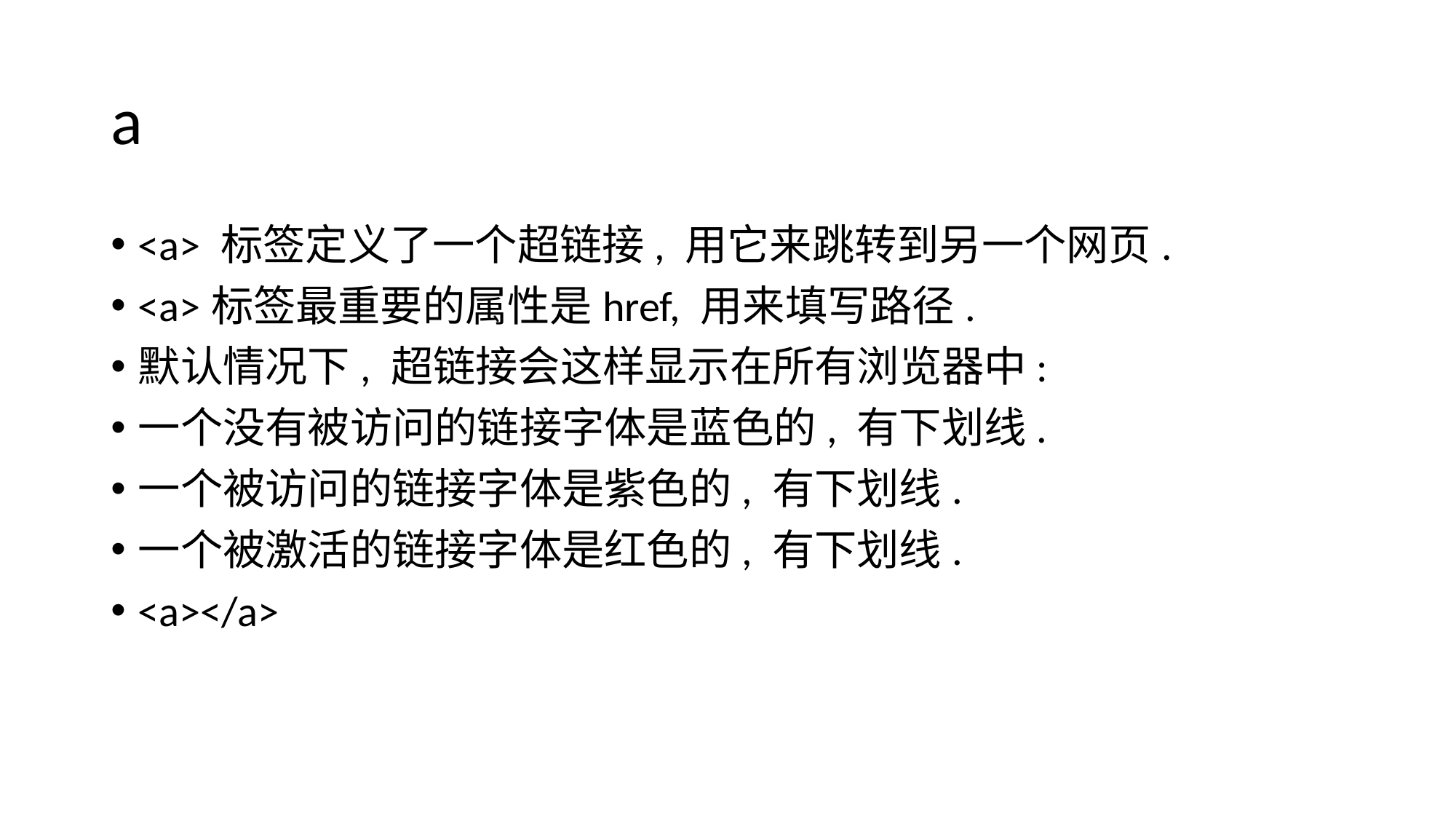

# a
<a> 标签定义了一个超链接, 用它来跳转到另一个网页.
<a>标签最重要的属性是href, 用来填写路径.
默认情况下, 超链接会这样显示在所有浏览器中:
一个没有被访问的链接字体是蓝色的, 有下划线.
一个被访问的链接字体是紫色的, 有下划线.
一个被激活的链接字体是红色的, 有下划线.
<a></a>